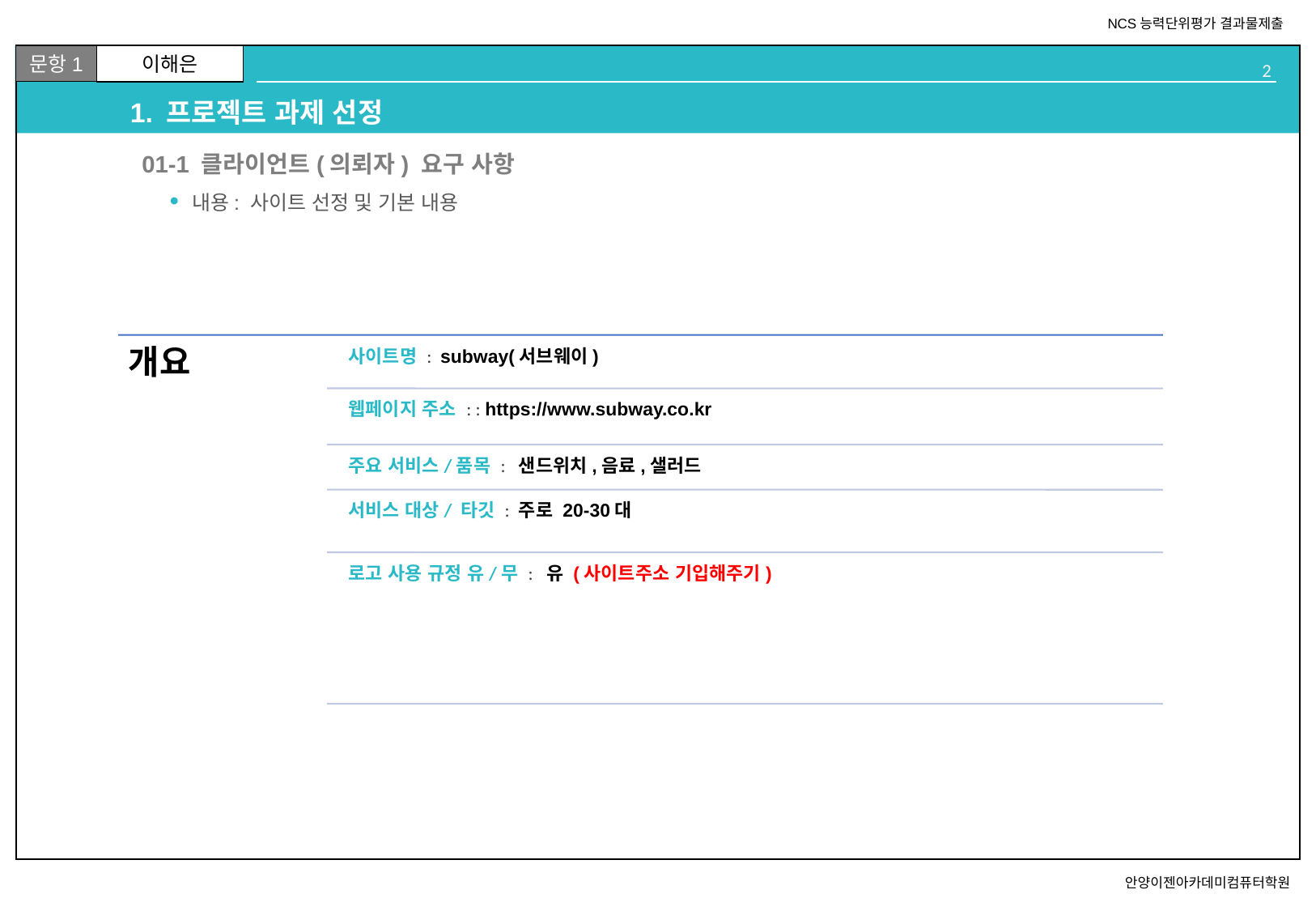

# 1. 프로젝트 과제 선정
01-1 클라이언트(의뢰자) 요구 사항
내용: 사이트 선정 및 기본 내용
개요
사이트명 :  subway(서브웨이)
웹페이지 주소 : : https://www.subway.co.kr
주요 서비스/품목 :  샌드위치,음료,샐러드
서비스 대상/ 타깃 : 주로 20-30대
로고 사용 규정 유/무 :  유 (사이트주소 기입해주기)